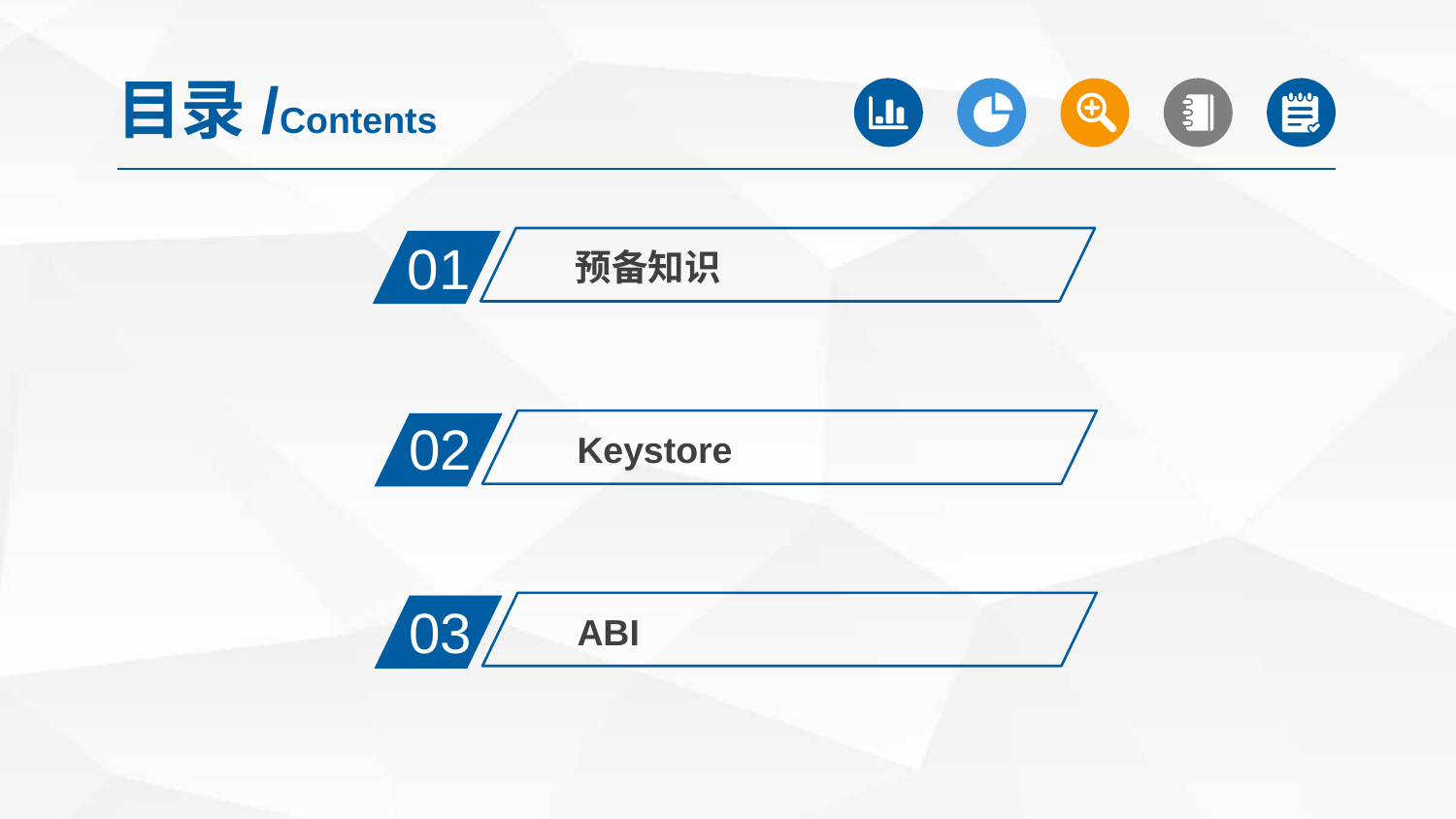

目录/Contents

01

预备知识
02

Keystore
03

ABI